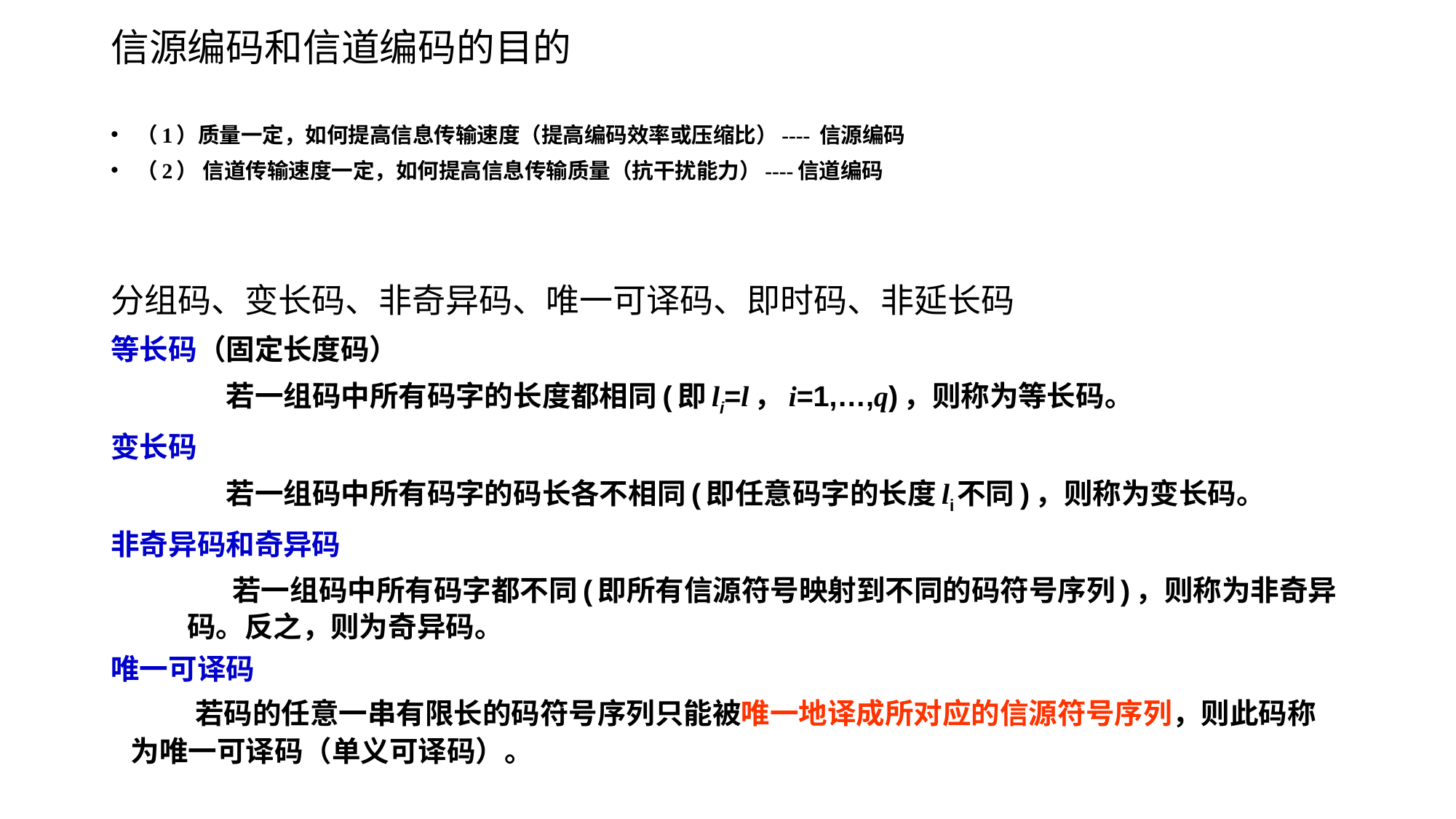

信源编码和信道编码的目的

（1）质量一定，如何提高信息传输速度（提高编码效率或压缩比）---- 信源编码
（2） 信道传输速度一定，如何提高信息传输质量（抗干扰能力）----信道编码

分组码、变长码、非奇异码、唯一可译码、即时码、非延长码
等长码（固定长度码）
         若一组码中所有码字的长度都相同(即li=l，i=1,…,q)，则称为等长码。
变长码
         若一组码中所有码字的码长各不相同(即任意码字的长度li不同)，则称为变长码。
非奇异码和奇异码
          若一组码中所有码字都不同(即所有信源符号映射到不同的码符号序列)，则称为非奇异码。反之，则为奇异码。
唯一可译码
         若码的任意一串有限长的码符号序列只能被唯一地译成所对应的信源符号序列，则此码称为唯一可译码（单义可译码）。